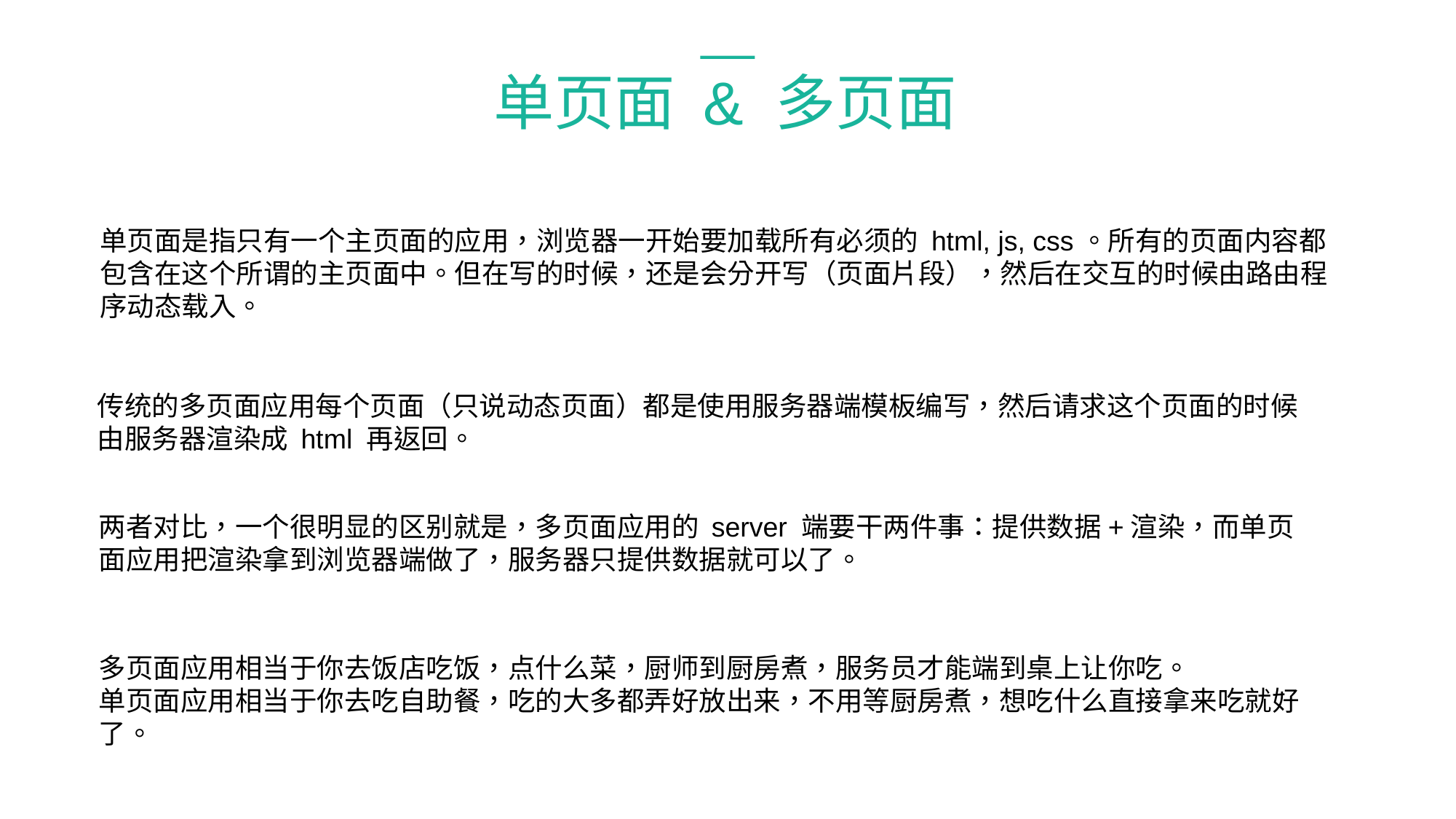

单页面 & 多页面
单页面是指只有一个主页面的应用，浏览器一开始要加载所有必须的 html, js, css。所有的页面内容都包含在这个所谓的主页面中。但在写的时候，还是会分开写（页面片段），然后在交互的时候由路由程序动态载入。
传统的多页面应用每个页面（只说动态页面）都是使用服务器端模板编写，然后请求这个页面的时候由服务器渲染成 html 再返回。
两者对比，一个很明显的区别就是，多页面应用的 server 端要干两件事：提供数据+渲染，而单页面应用把渲染拿到浏览器端做了，服务器只提供数据就可以了。
多页面应用相当于你去饭店吃饭，点什么菜，厨师到厨房煮，服务员才能端到桌上让你吃。
单页面应用相当于你去吃自助餐，吃的大多都弄好放出来，不用等厨房煮，想吃什么直接拿来吃就好了。